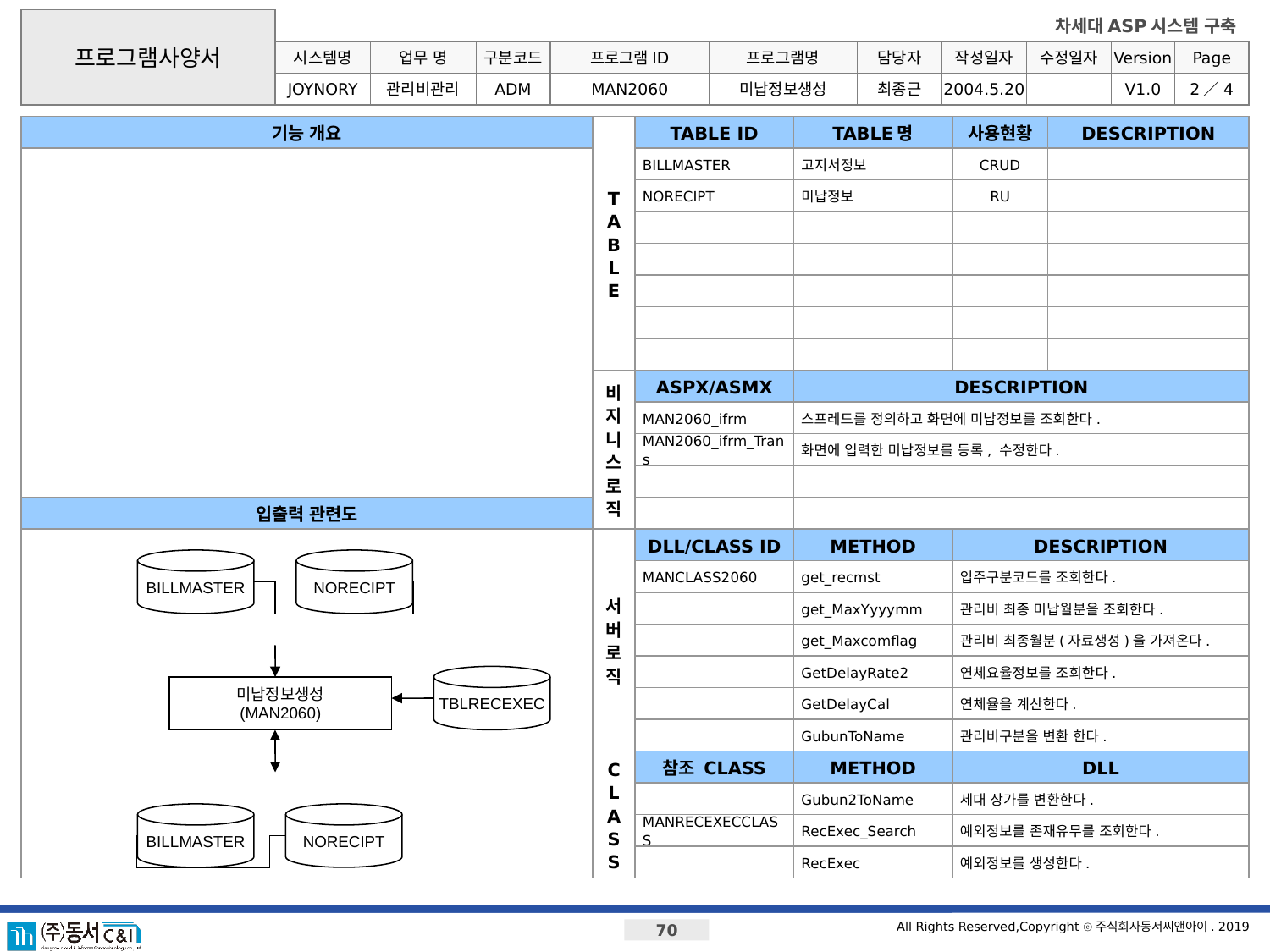

프로그램사양서
시스템명
업무 명
구분코드
프로그램ID
프로그램명
JOYNORY
관리비관리
ADM
MAN2060
미납정보생성
최종근
2004.5.20

V1.0
2／4
기능 개요
T
A
B
L
E
TABLE ID
TABLE명
사용현황
DESCRIPTION

BILLMASTER
고지서정보
CRUD

NORECIPT
미납정보
RU

비지니스로직
ASPX/ASMX
DESCRIPTION
MAN2060_ifrm
스프레드를 정의하고 화면에 미납정보를 조회한다.
MAN2060_ifrm_Trans
화면에 입력한 미납정보를 등록, 수정한다.

입출력 관련도

서버로직
DLL/CLASS ID
METHOD
DESCRIPTION
BILLMASTER
NORECIPT
MANCLASS2060
get_recmst
입주구분코드를 조회한다.

get_MaxYyyymm
관리비 최종 미납월분을 조회한다.

get_Maxcomflag
관리비 최종월분(자료생성)을 가져온다.

GetDelayRate2
연체요율정보를 조회한다.
TBLRECEXEC
미납정보생성
(MAN2060)

GetDelayCal
연체율을 계산한다.

GubunToName
관리비구분을 변환 한다.

C
L
A
S
S
참조 CLASS
METHOD
DLL

Gubun2ToName
세대 상가를 변환한다.
BILLMASTER
NORECIPT
MANRECEXECCLASS
RecExec_Search
예외정보를 존재유무를 조회한다.

RecExec
예외정보를 생성한다.